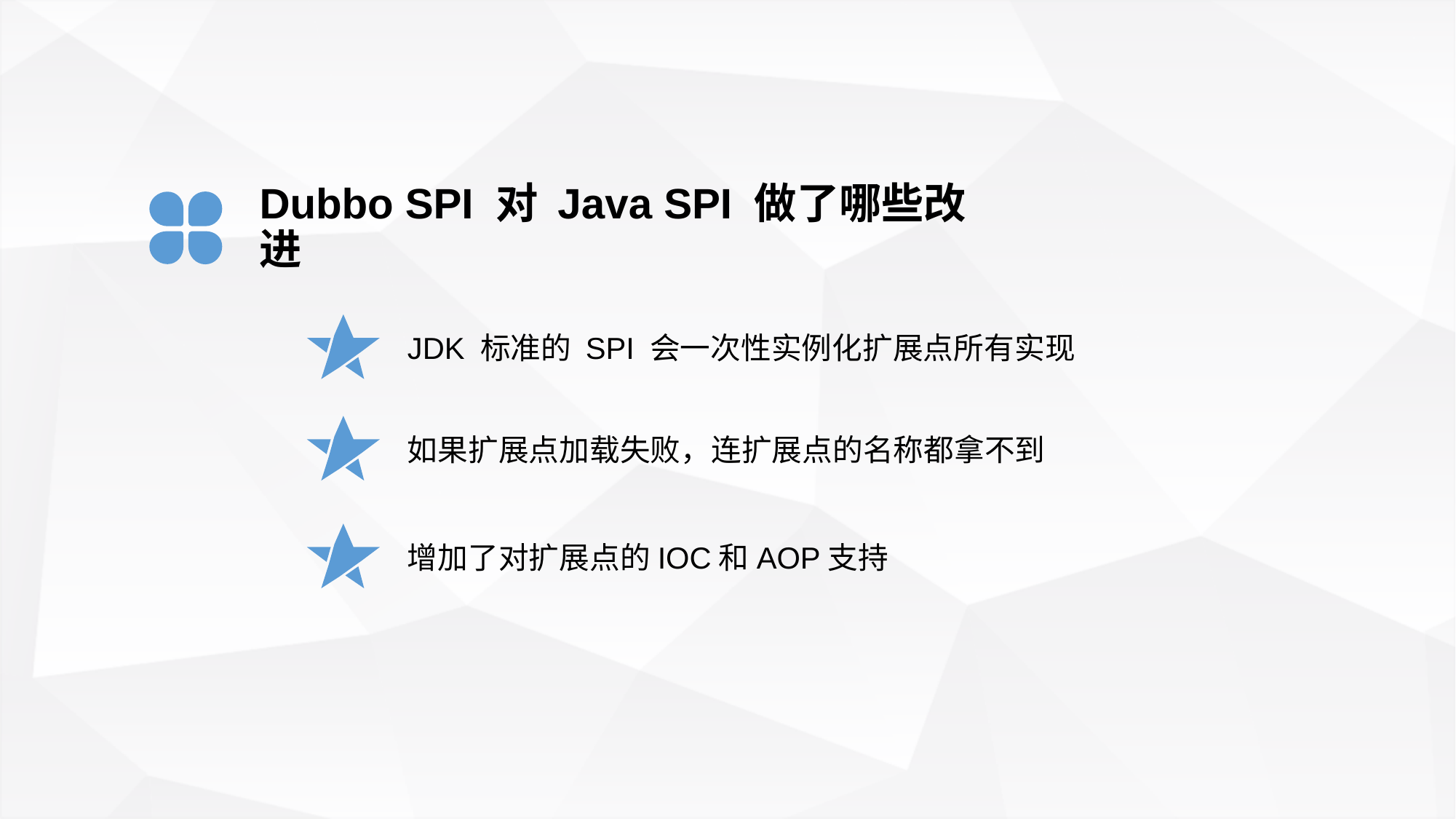

Dubbo SPI 对 Java SPI 做了哪些改进

JDK 标准的 SPI 会一次性实例化扩展点所有实现

如果扩展点加载失败，连扩展点的名称都拿不到

增加了对扩展点的IOC和AOP支持